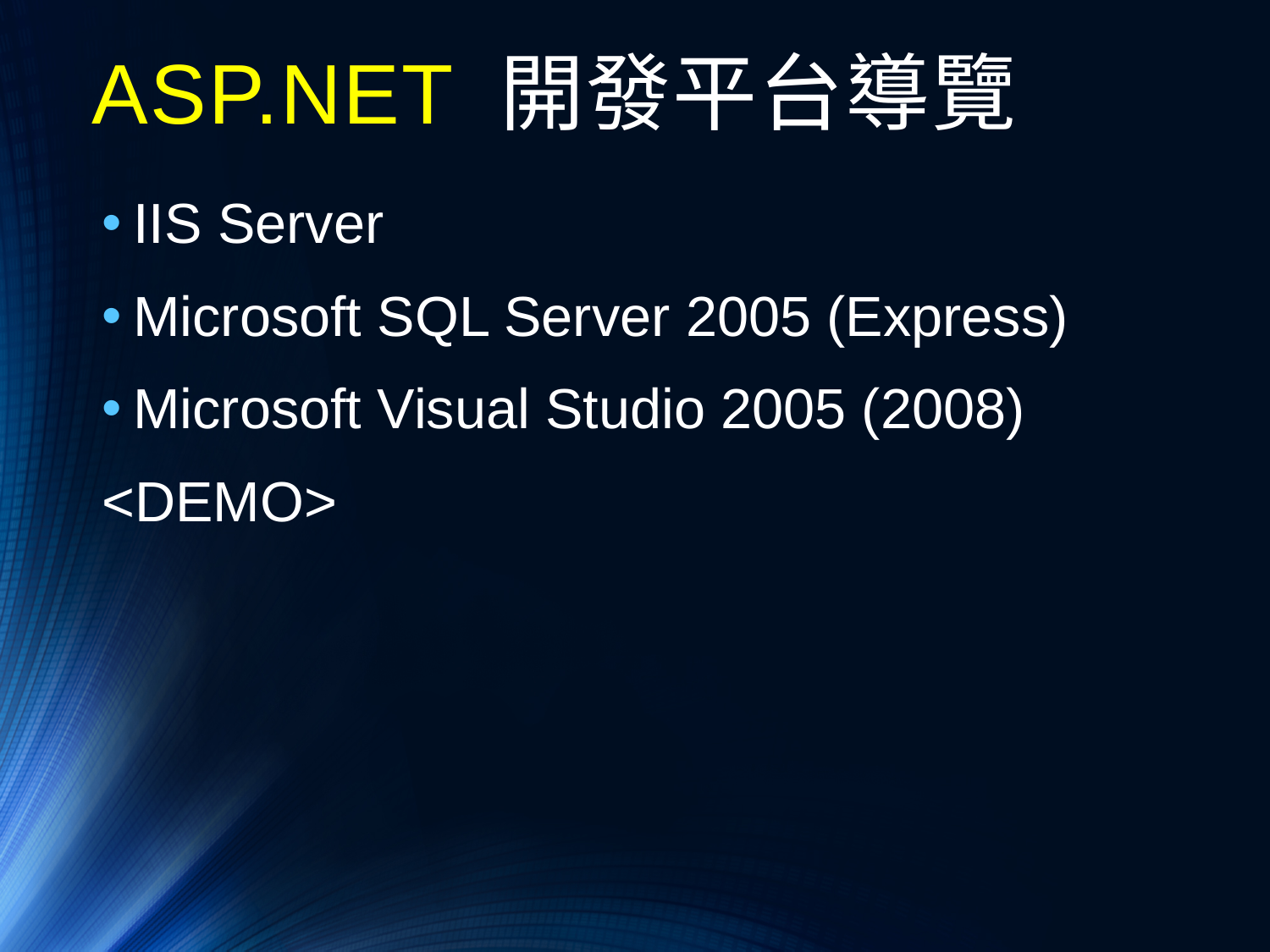

# ASP.NET 開發平台導覽
IIS Server
Microsoft SQL Server 2005 (Express)
Microsoft Visual Studio 2005 (2008)
<DEMO>